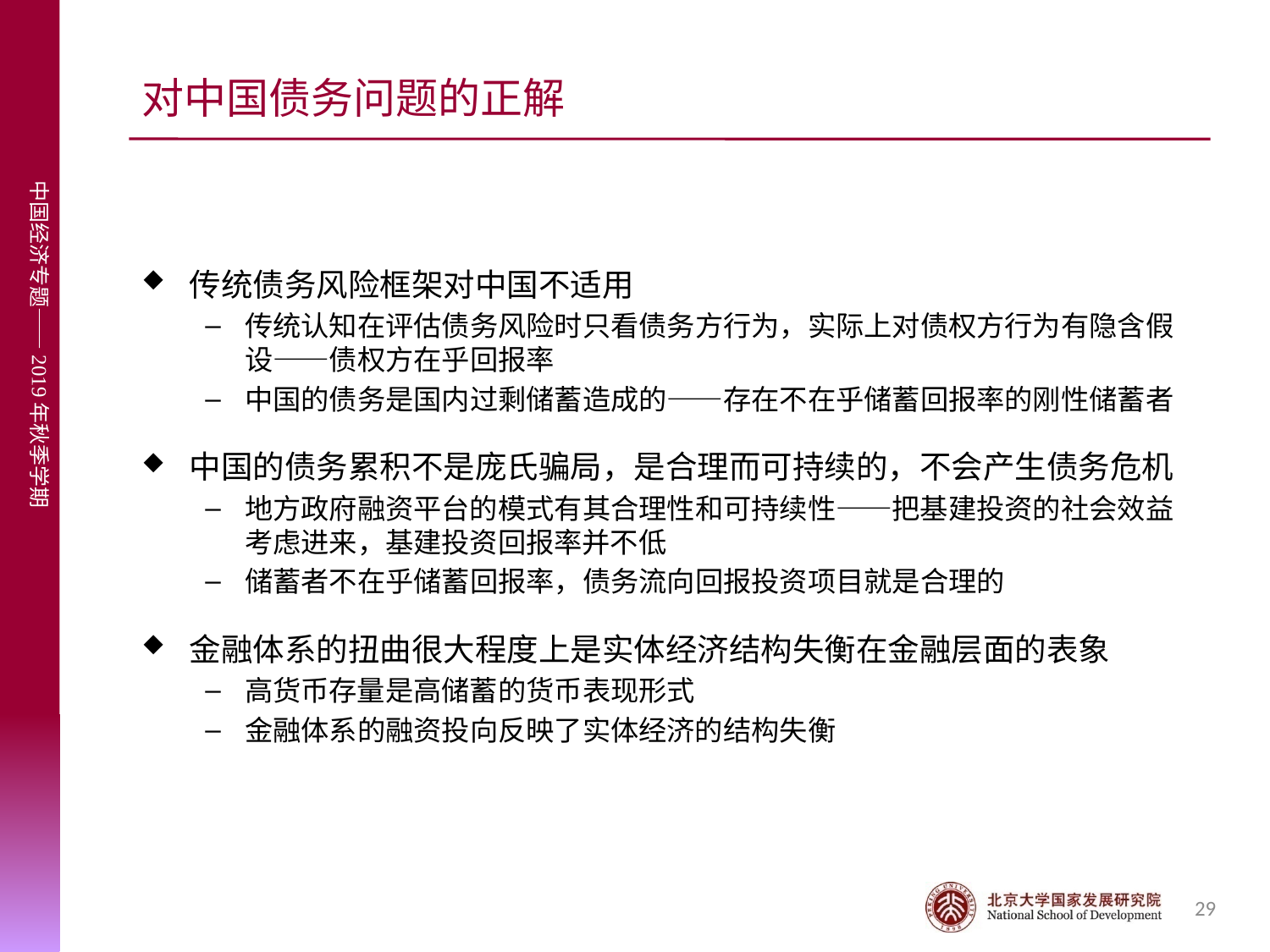

# 对中国债务问题的正解

传统债务风险框架对中国不适用
传统认知在评估债务风险时只看债务方行为，实际上对债权方行为有隐含假设——债权方在乎回报率
中国的债务是国内过剩储蓄造成的——存在不在乎储蓄回报率的刚性储蓄者
中国的债务累积不是庞氏骗局，是合理而可持续的，不会产生债务危机
地方政府融资平台的模式有其合理性和可持续性——把基建投资的社会效益考虑进来，基建投资回报率并不低
储蓄者不在乎储蓄回报率，债务流向回报投资项目就是合理的
金融体系的扭曲很大程度上是实体经济结构失衡在金融层面的表象
高货币存量是高储蓄的货币表现形式
金融体系的融资投向反映了实体经济的结构失衡
29